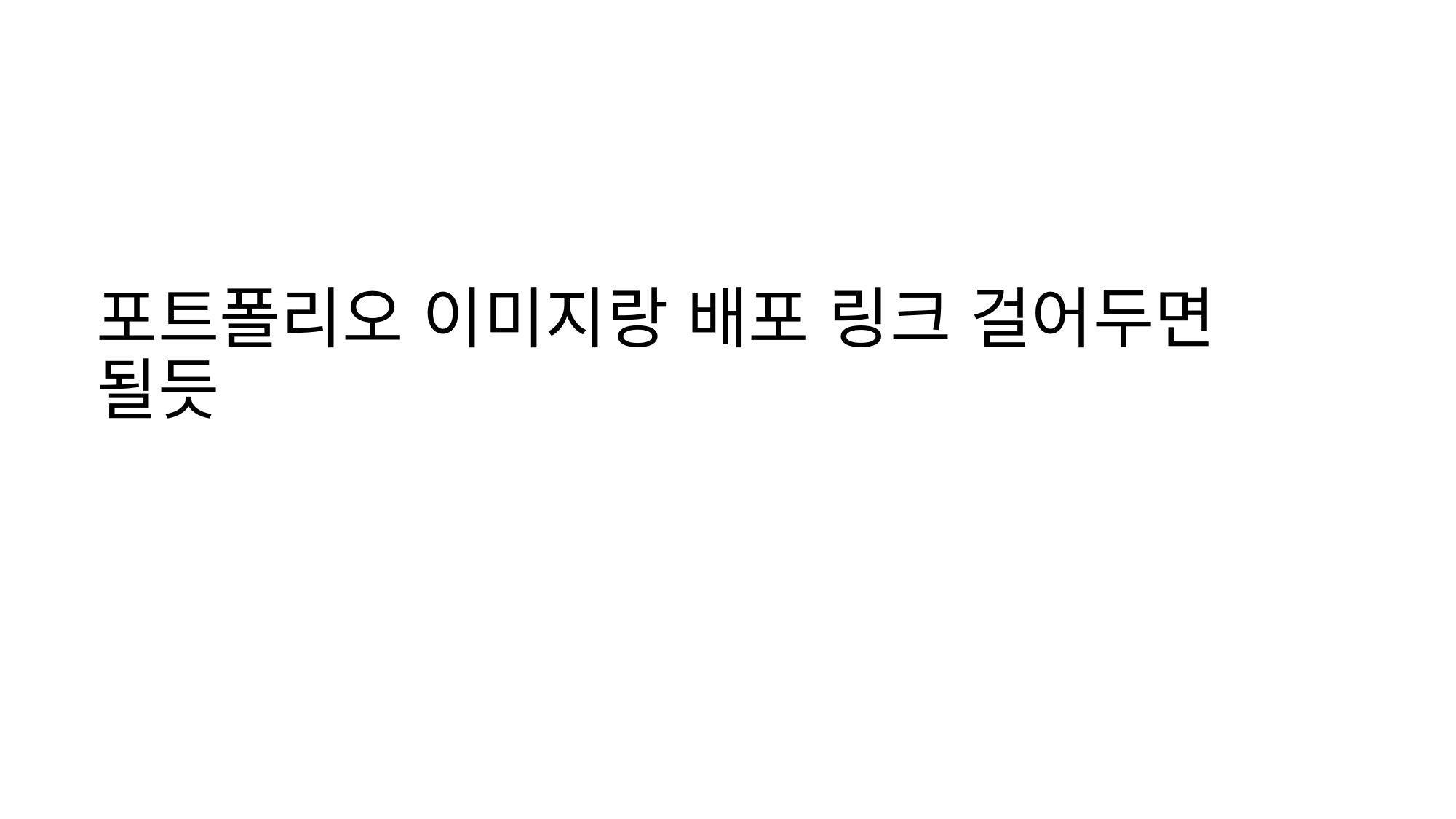

# 포트폴리오 이미지랑 배포 링크 걸어두면 될듯